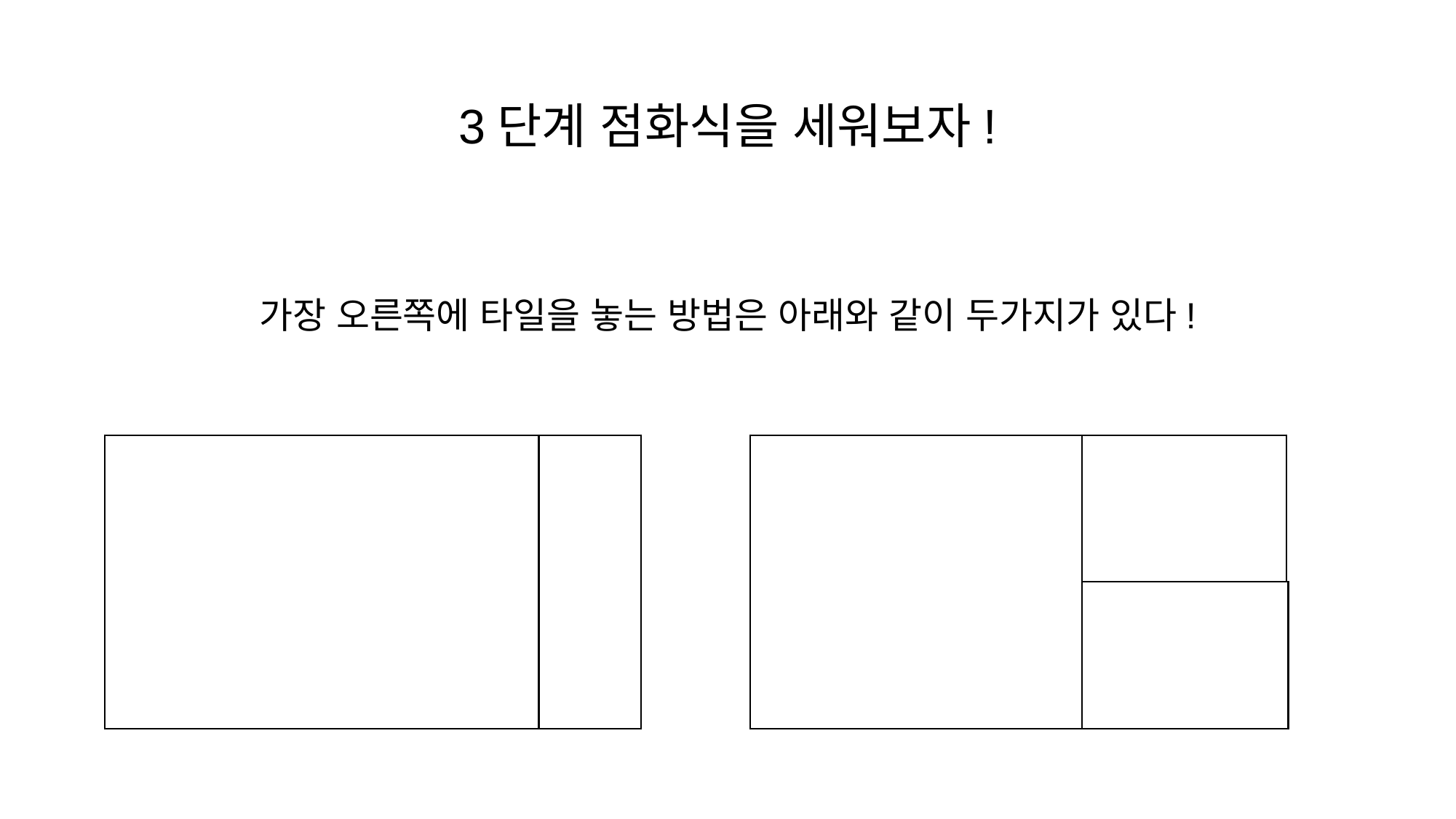

3단계 점화식을 세워보자!
가장 오른쪽에 타일을 놓는 방법은 아래와 같이 두가지가 있다!